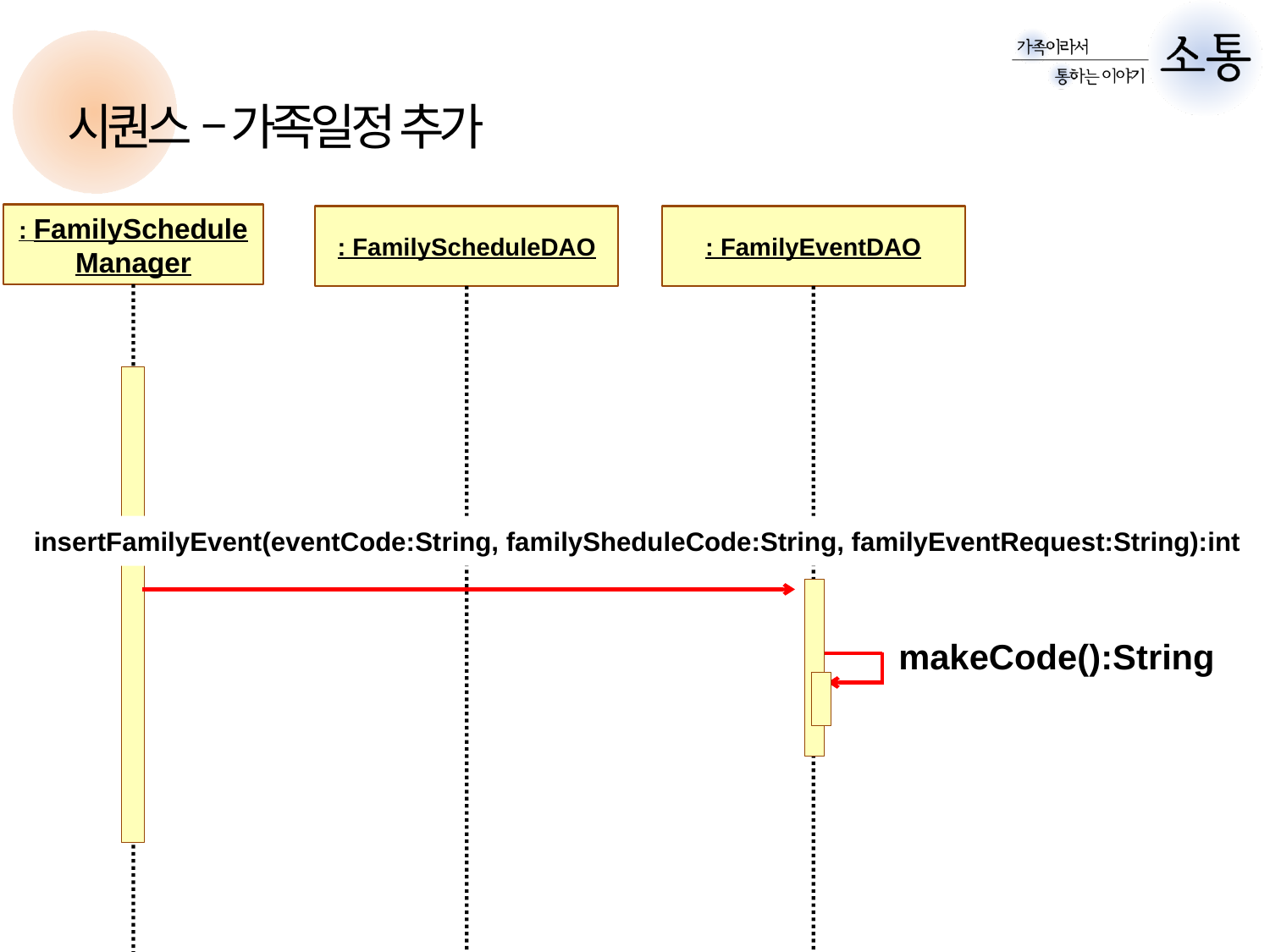

시퀀스 – 가족일정 추가
: FamilySchedule
Manager
: FamilyScheduleDAO
: FamilyEventDAO

insertFamilyEvent(eventCode:String, familySheduleCode:String, familyEventRequest:String):int

makeCode():String